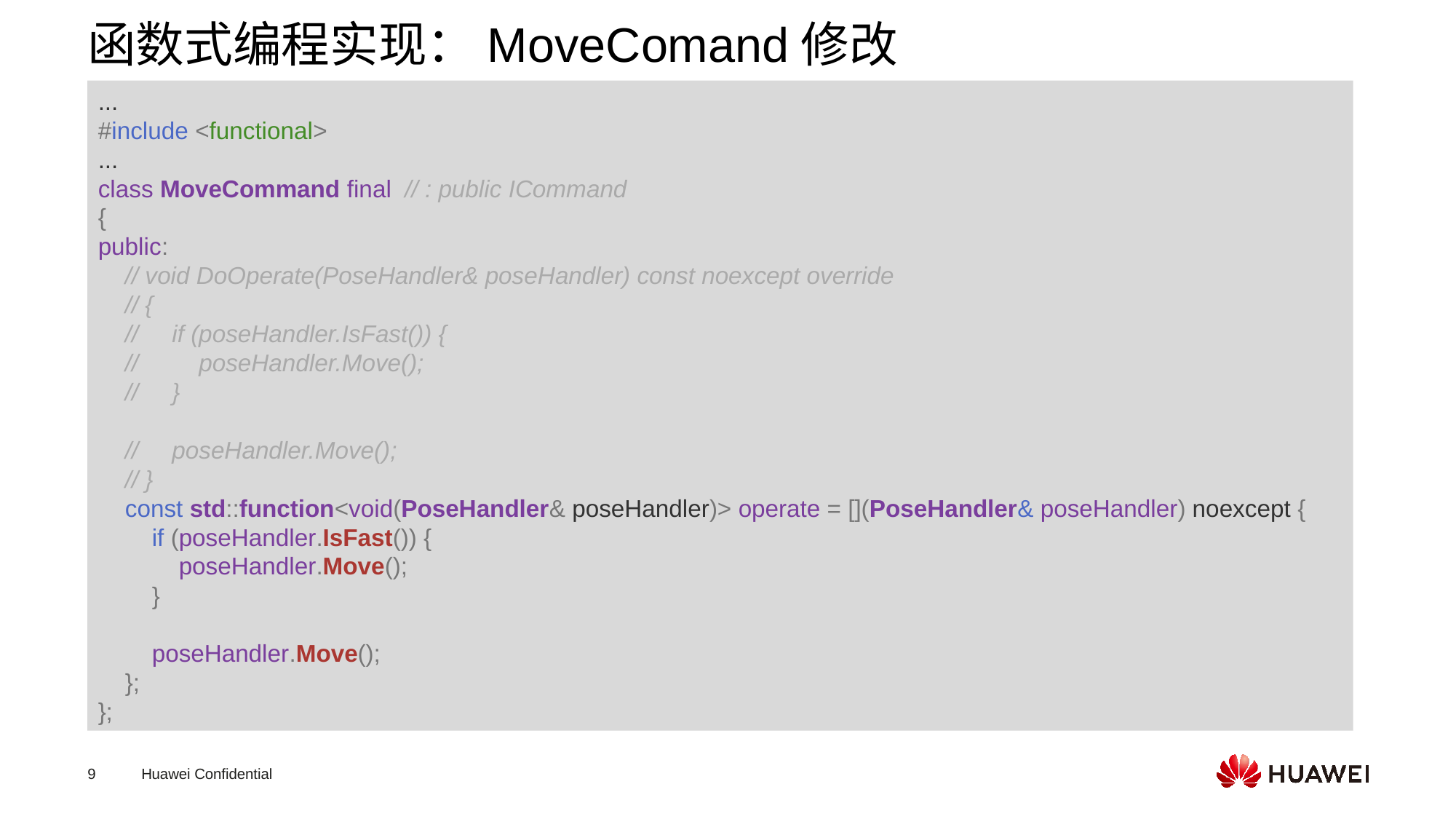

# 函数式编程实现：MoveComand修改
...
#include <functional>
...
class MoveCommand final  // : public ICommand
{
public:
    // void DoOperate(PoseHandler& poseHandler) const noexcept override
    // {
    //     if (poseHandler.IsFast()) {
    //         poseHandler.Move();
    //     }
    //     poseHandler.Move();
    // }
    const std::function<void(PoseHandler& poseHandler)> operate = [](PoseHandler& poseHandler) noexcept {
        if (poseHandler.IsFast()) {
            poseHandler.Move();
        }
        poseHandler.Move();
    };
};